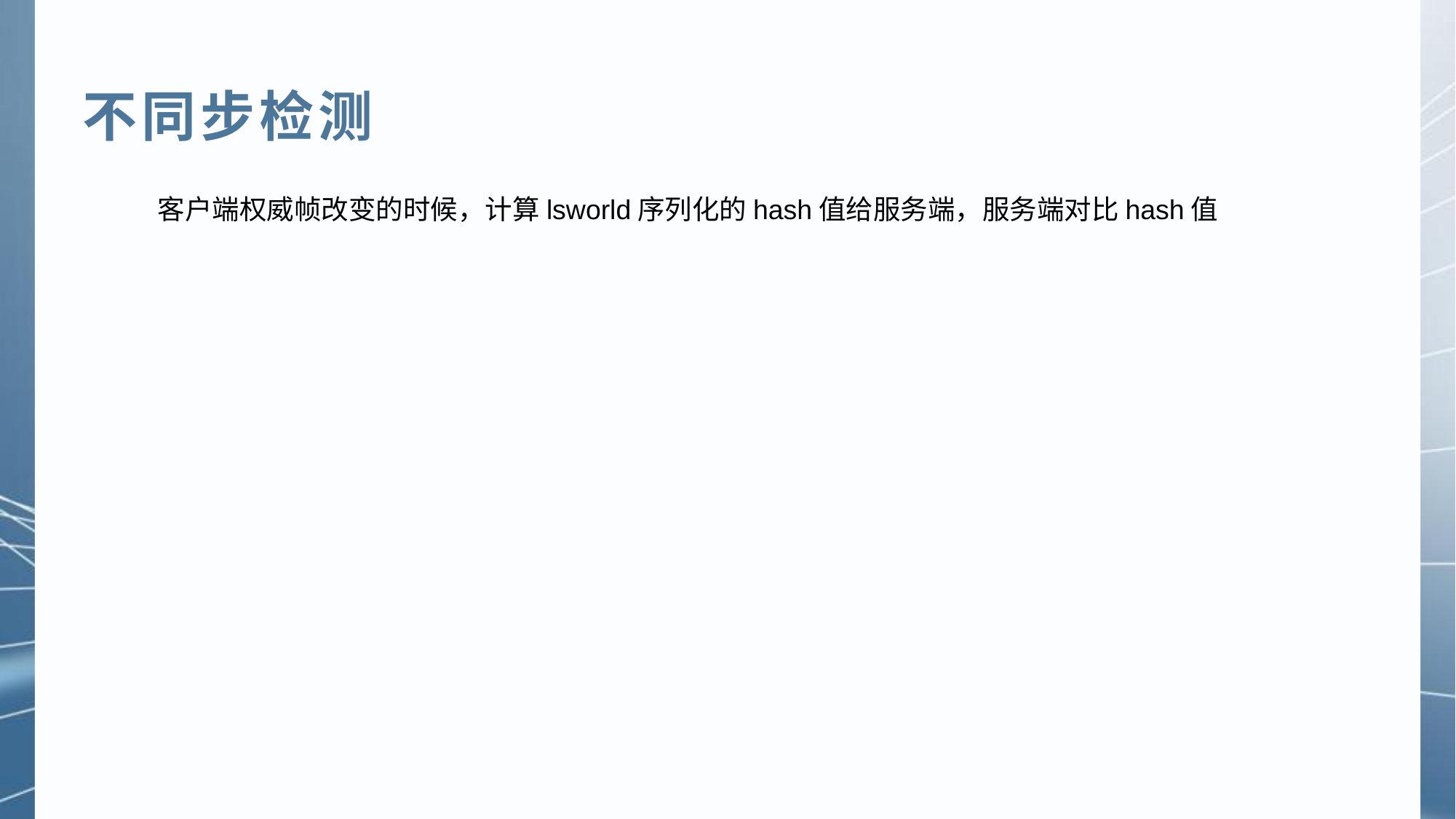

不同步检测
客户端权威帧改变的时候，计算lsworld序列化的hash值给服务端，服务端对比hash值